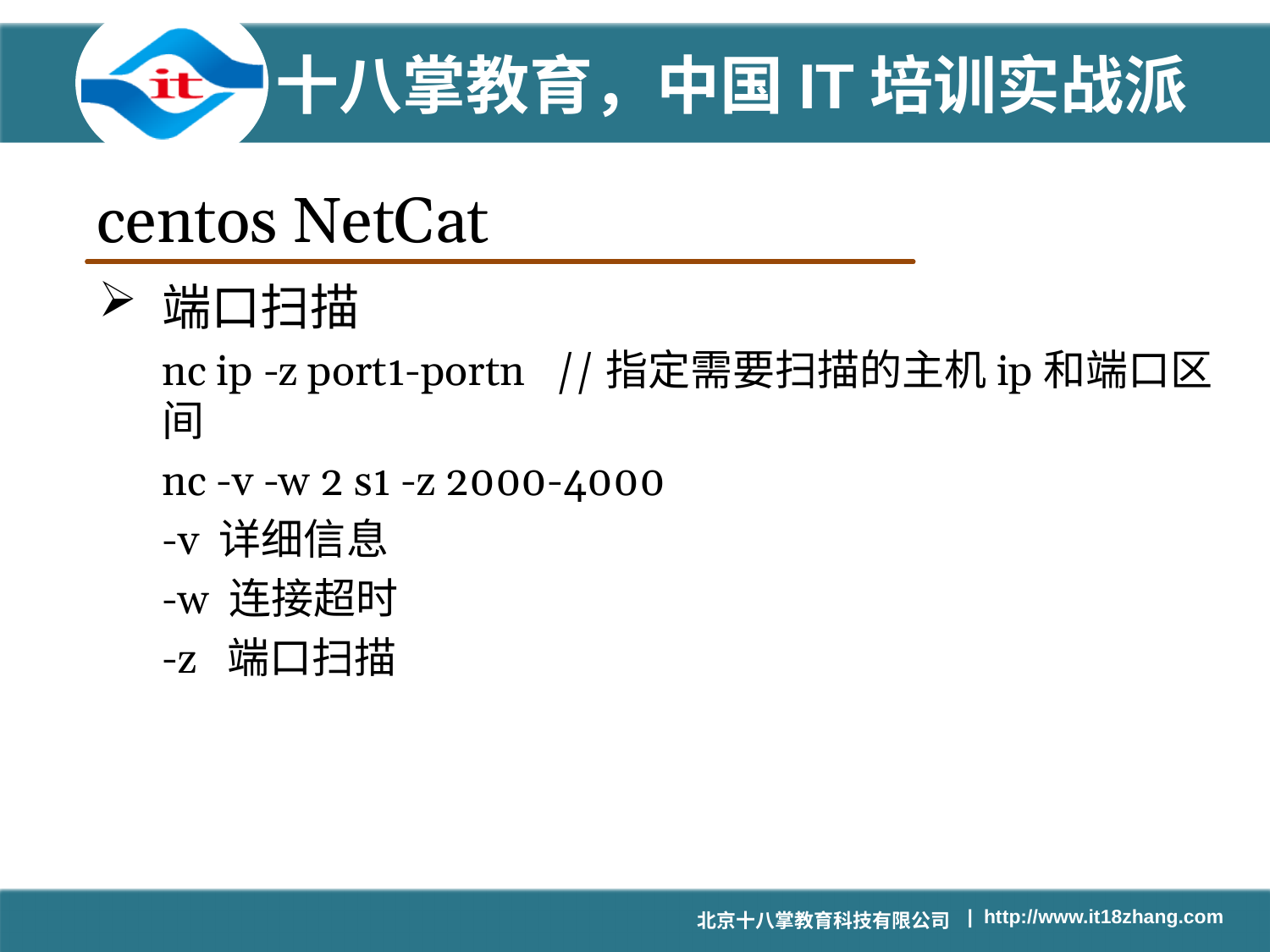

# centos NetCat
端口扫描
nc ip -z port1-portn   //指定需要扫描的主机ip和端口区间
nc -v -w 2 s1 -z 2000-4000
-v 详细信息
-w 连接超时
-z  端口扫描